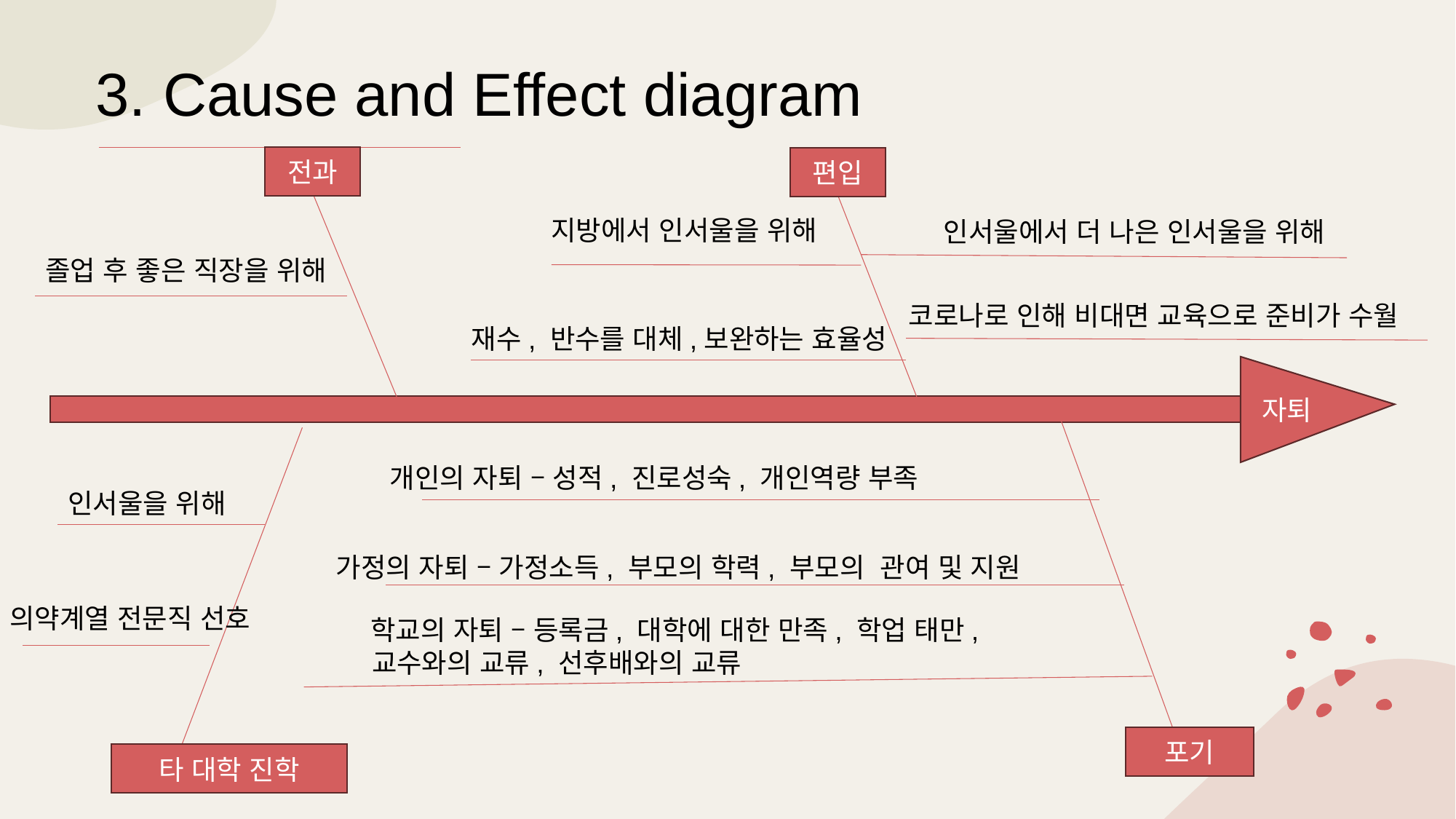

3. Cause and Effect diagram
전과
편입
지방에서 인서울을 위해
인서울에서 더 나은 인서울을 위해
졸업 후 좋은 직장을 위해
 코로나로 인해 비대면 교육으로 준비가 수월
재수, 반수를 대체,보완하는 효율성

자퇴
 개인의 자퇴 – 성적, 진로성숙, 개인역량 부족
인서울을 위해
 가정의 자퇴 – 가정소득, 부모의 학력, 부모의  관여 및 지원
 의약계열 전문직 선호
 학교의 자퇴 – 등록금, 대학에 대한 만족, 학업 태만,
 교수와의 교류, 선후배와의 교류
포기
타 대학 진학